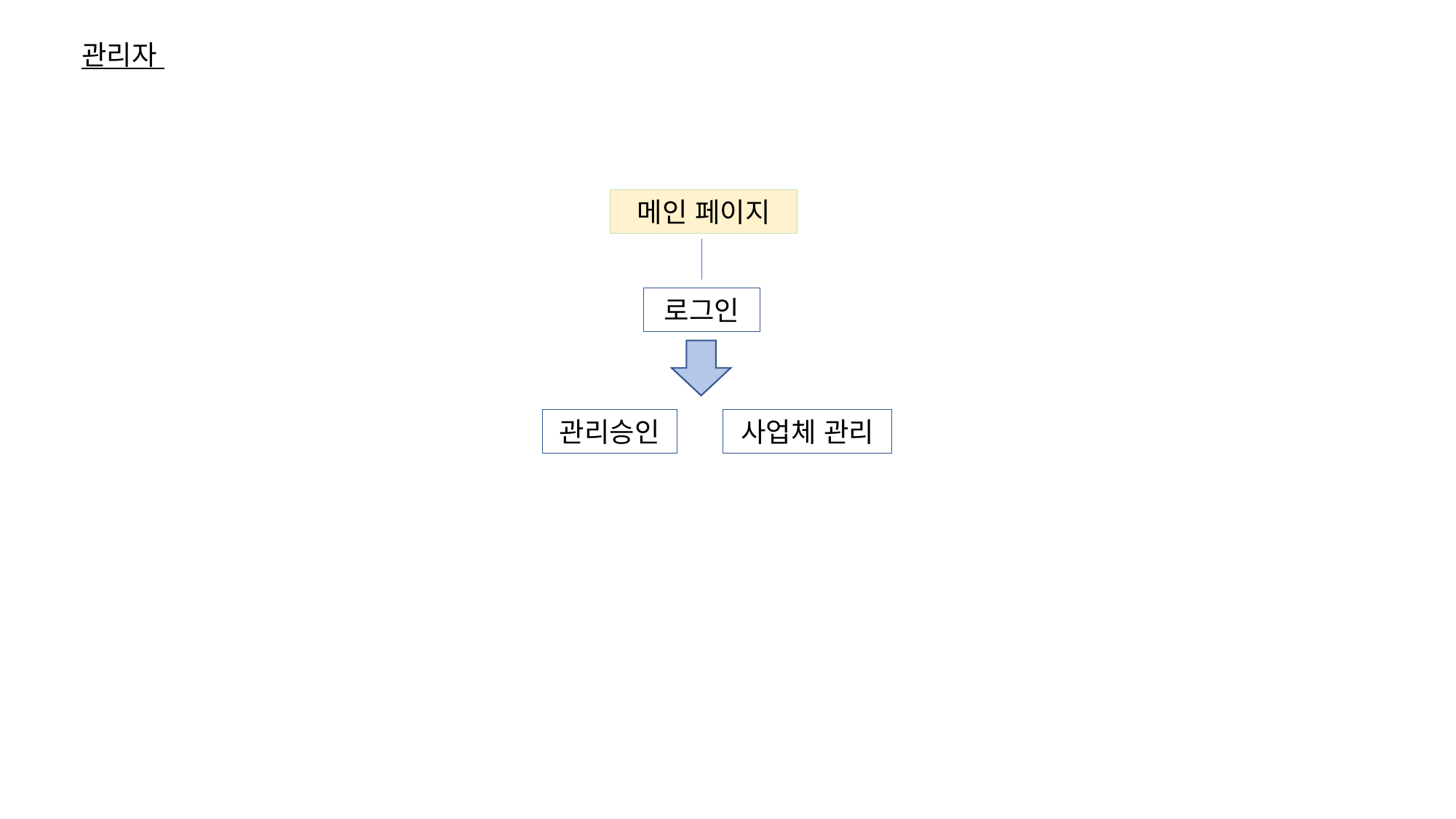

관리자
메인 페이지
로그인

관리승인
사업체 관리